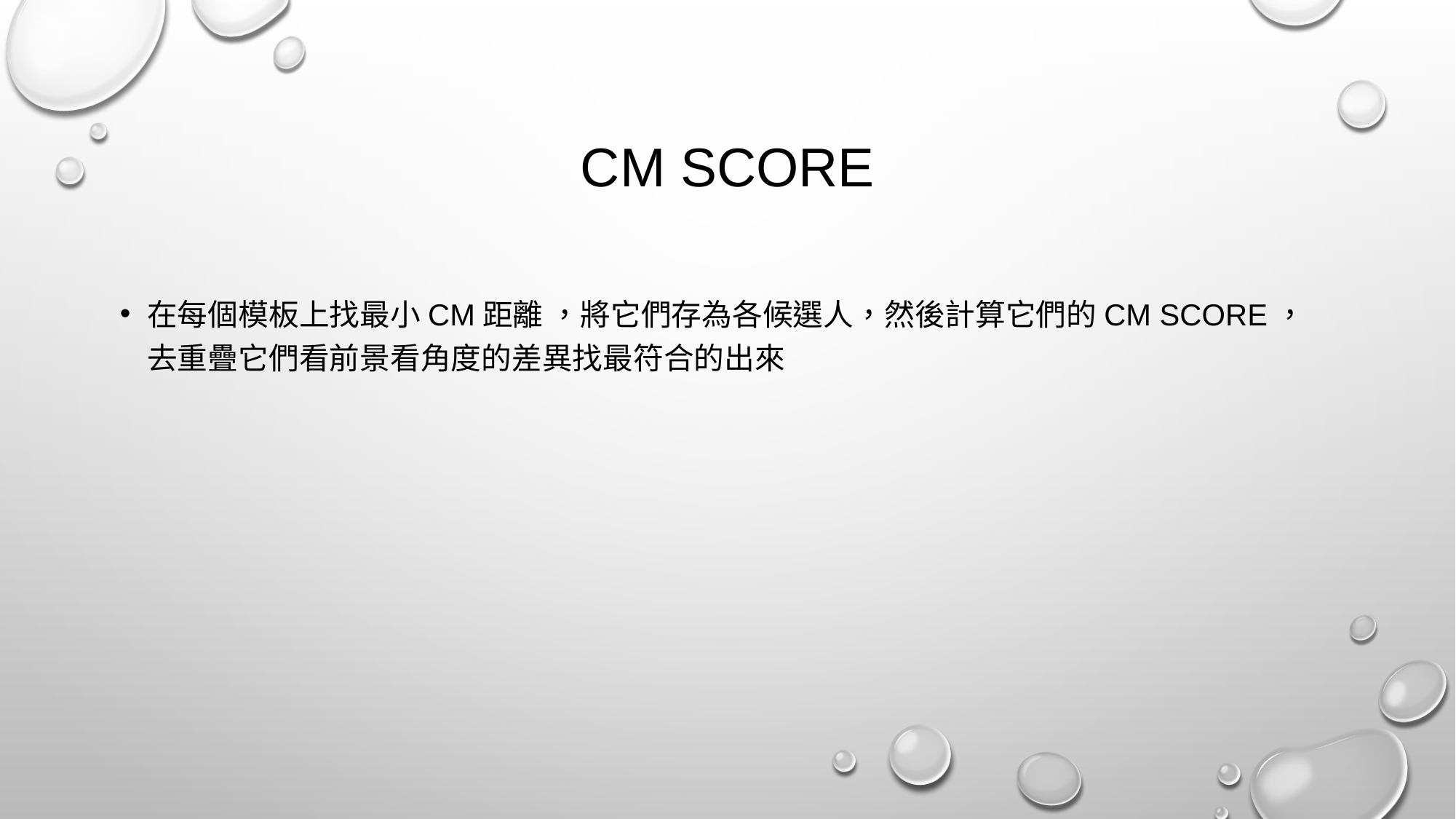

# CM score
在每個模板上找最小CM距離 ，將它們存為各候選人，然後計算它們的CM score，去重疊它們看前景看角度的差異找最符合的出來